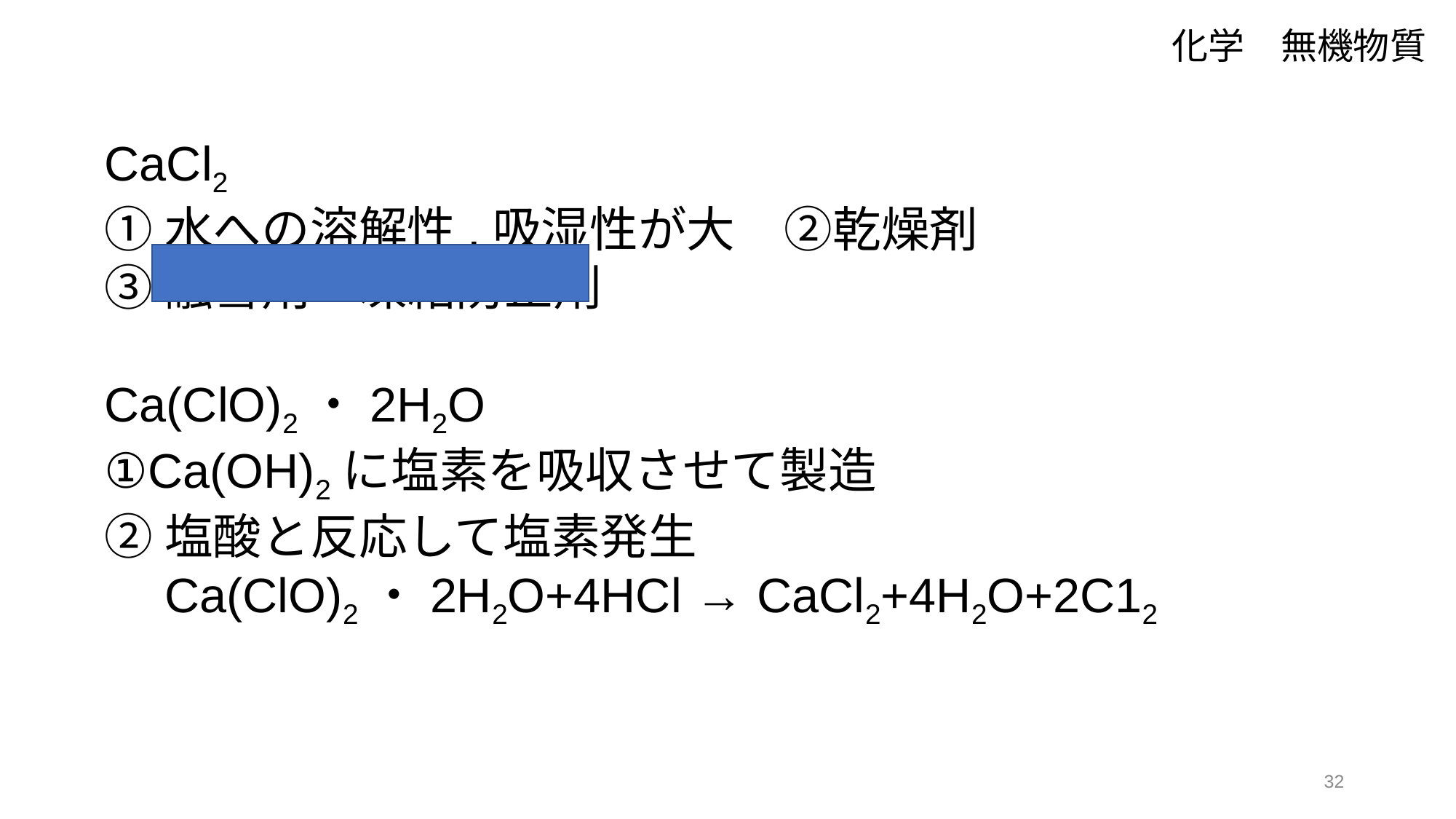

化学　無機物質
CaCl2
①水への溶解性,吸湿性が大　②乾燥剤
③融雪剤・凍結防止剤

Ca(ClO)2・2H2O
①Ca(OH)2に塩素を吸収させて製造
②塩酸と反応して塩素発生
　Ca(ClO)2・2H2O+4HCl → CaCl2+4H2O+2C12

32